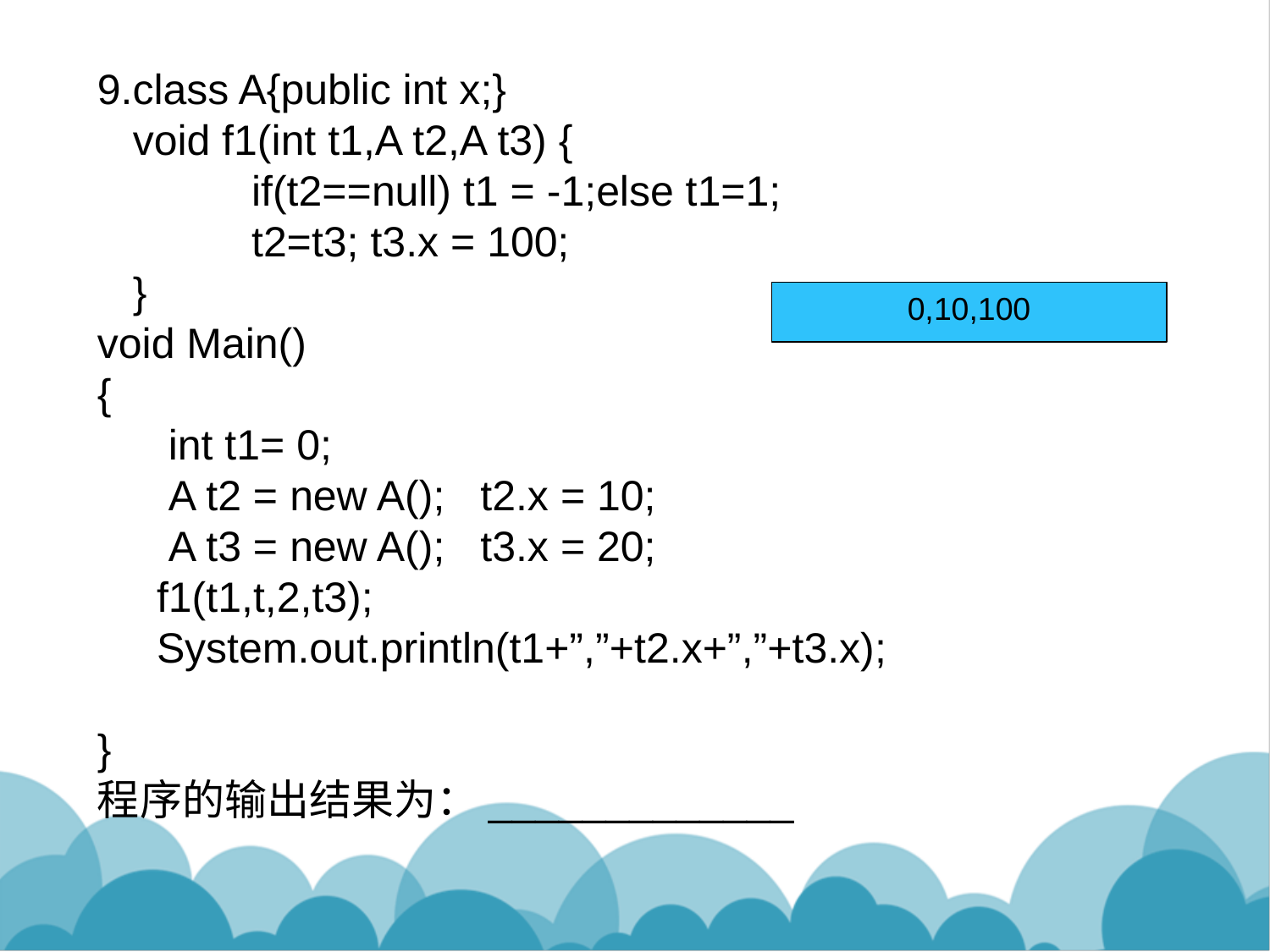

9.class A{public int x;}
   void f1(int t1,A t2,A t3) {
             if(t2==null) t1 = -1;else t1=1;
             t2=t3; t3.x = 100;
   }
void Main()
{
      int t1= 0;
      A t2 = new A();   t2.x = 10;
      A t3 = new A();   t3.x = 20;
     f1(t1,t,2,t3);
     System.out.println(t1+”,”+t2.x+”,”+t3.x);

}
程序的输出结果为：_____________
0,10,100